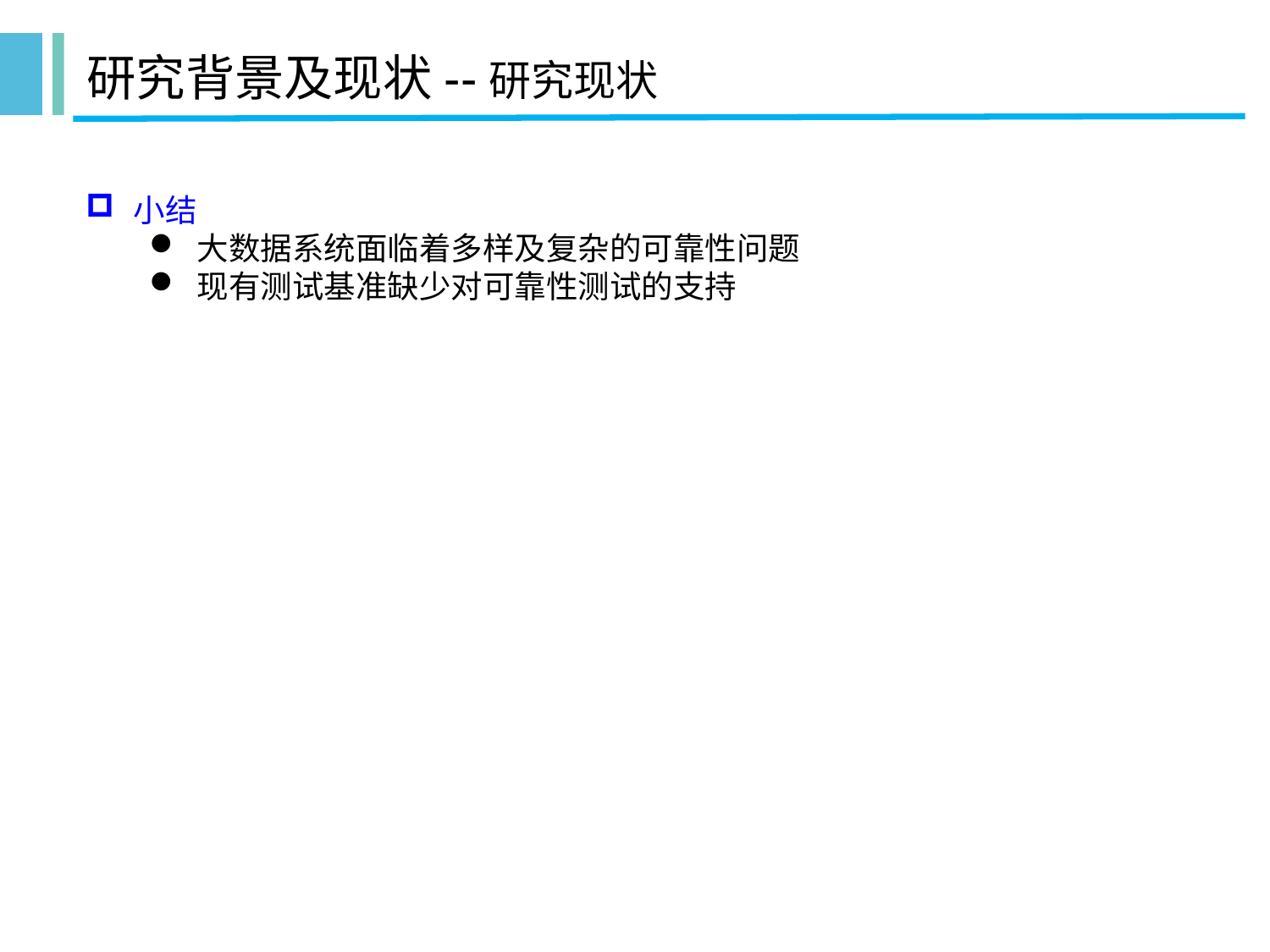

# 研究背景及现状--研究现状
小结
大数据系统面临着多样及复杂的可靠性问题
现有测试基准缺少对可靠性测试的支持